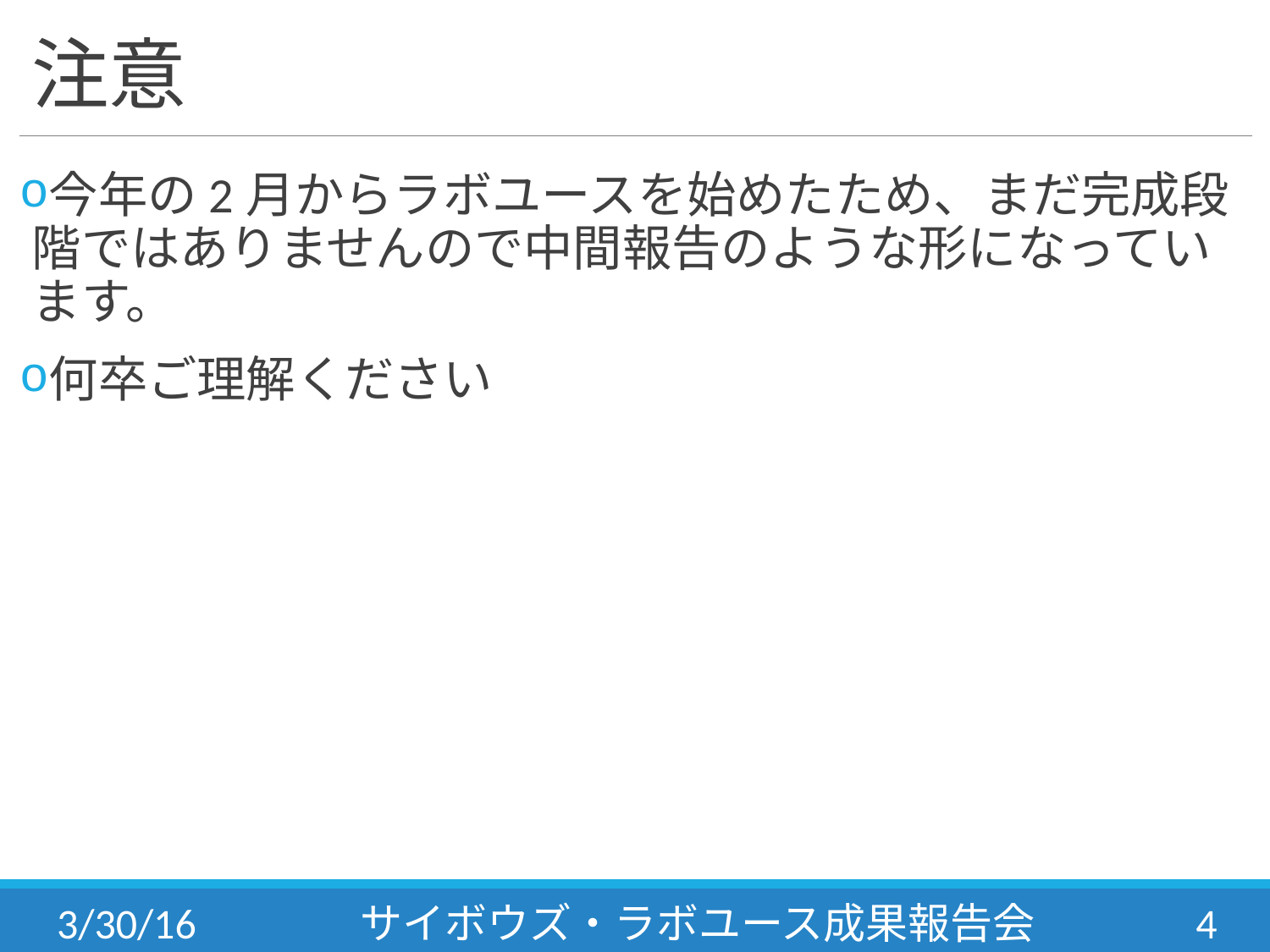

# 注意
今年の2月からラボユースを始めたため、まだ完成段階ではありませんので中間報告のような形になっています。
何卒ご理解ください
3/30/16
サイボウズ・ラボユース成果報告会
4